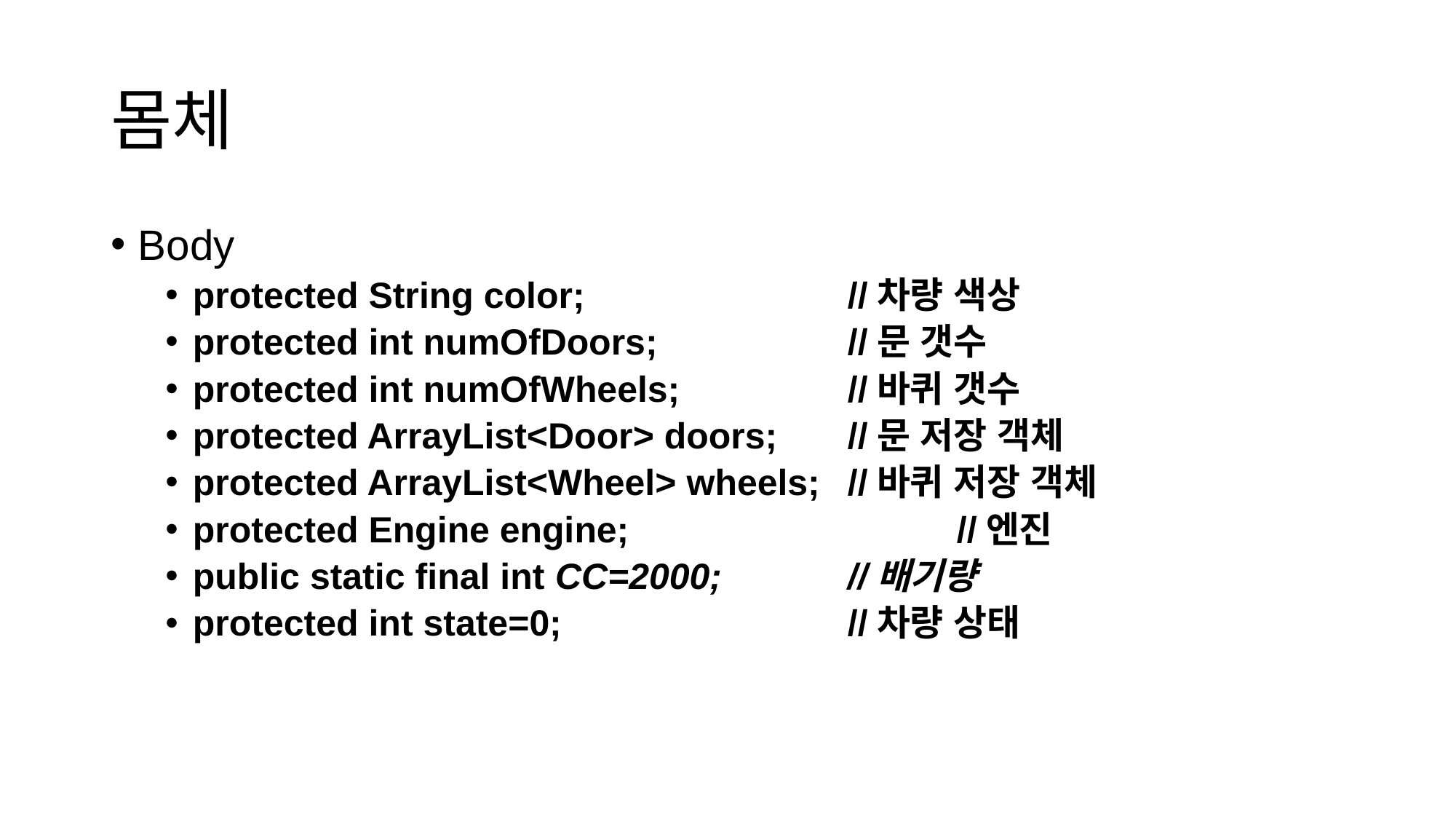

# 몸체
Body
protected String color;			//차량 색상
protected int numOfDoors;		//문 갯수
protected int numOfWheels;		//바퀴 갯수
protected ArrayList<Door> doors;	//문 저장 객체
protected ArrayList<Wheel> wheels;	//바퀴 저장 객체
protected Engine engine;			//엔진
public static final int CC=2000;		//배기량
protected int state=0;			//차량 상태